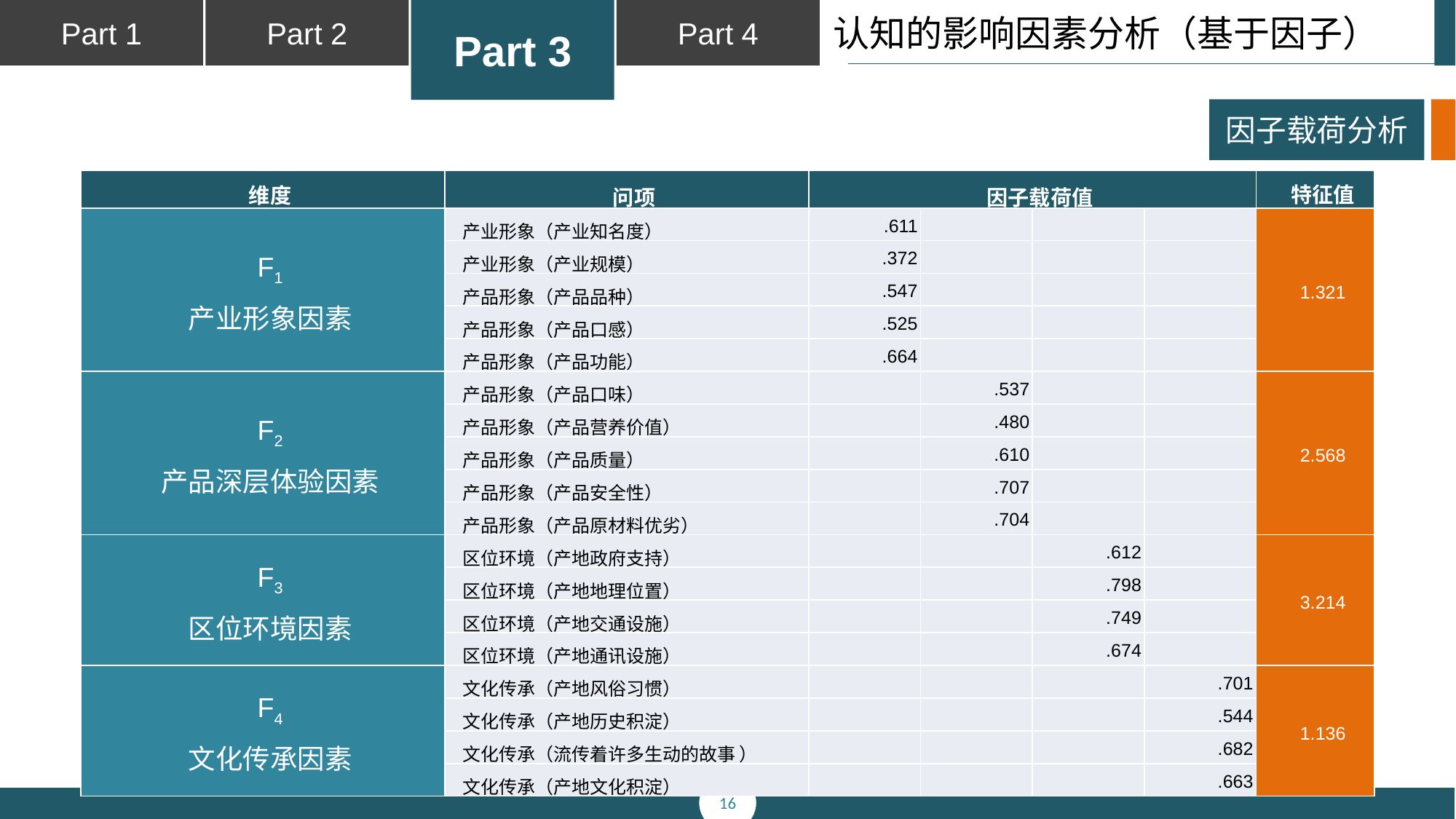

认知的影响因素分析（基于因子）
因子载荷分析

| 维度 | 问项 | 因子载荷值 |  |  |  | 特征值 |
| --- | --- | --- | --- | --- | --- | --- |
| F1 产业形象因素 | 产业形象（产业知名度） | .611 |  |  |  | 1.321 |
|  | 产业形象（产业规模） | .372 |  |  |  |  |
|  | 产品形象（产品品种） | .547 |  |  |  |  |
|  | 产品形象（产品口感） | .525 |  |  |  |  |
|  | 产品形象（产品功能） | .664 |  |  |  |  |
| F2 产品深层体验因素 | 产品形象（产品口味） |  | .537 |  |  | 2.568 |
|  | 产品形象（产品营养价值） |  | .480 |  |  |  |
|  | 产品形象（产品质量） |  | .610 |  |  |  |
|  | 产品形象（产品安全性） |  | .707 |  |  |  |
|  | 产品形象（产品原材料优劣） |  | .704 |  |  |  |
| F3 区位环境因素 | 区位环境（产地政府支持） |  |  | .612 |  | 3.214 |
|  | 区位环境（产地地理位置） |  |  | .798 |  |  |
|  | 区位环境（产地交通设施） |  |  | .749 |  |  |
|  | 区位环境（产地通讯设施） |  |  | .674 |  |  |
| F4 文化传承因素 | 文化传承（产地风俗习惯） |  |  |  | .701 | 1.136 |
|  | 文化传承（产地历史积淀） |  |  |  | .544 |  |
|  | 文化传承（流传着许多生动的故事 ） |  |  |  | .682 |  |
|  | 文化传承（产地文化积淀） |  |  |  | .663 |  |